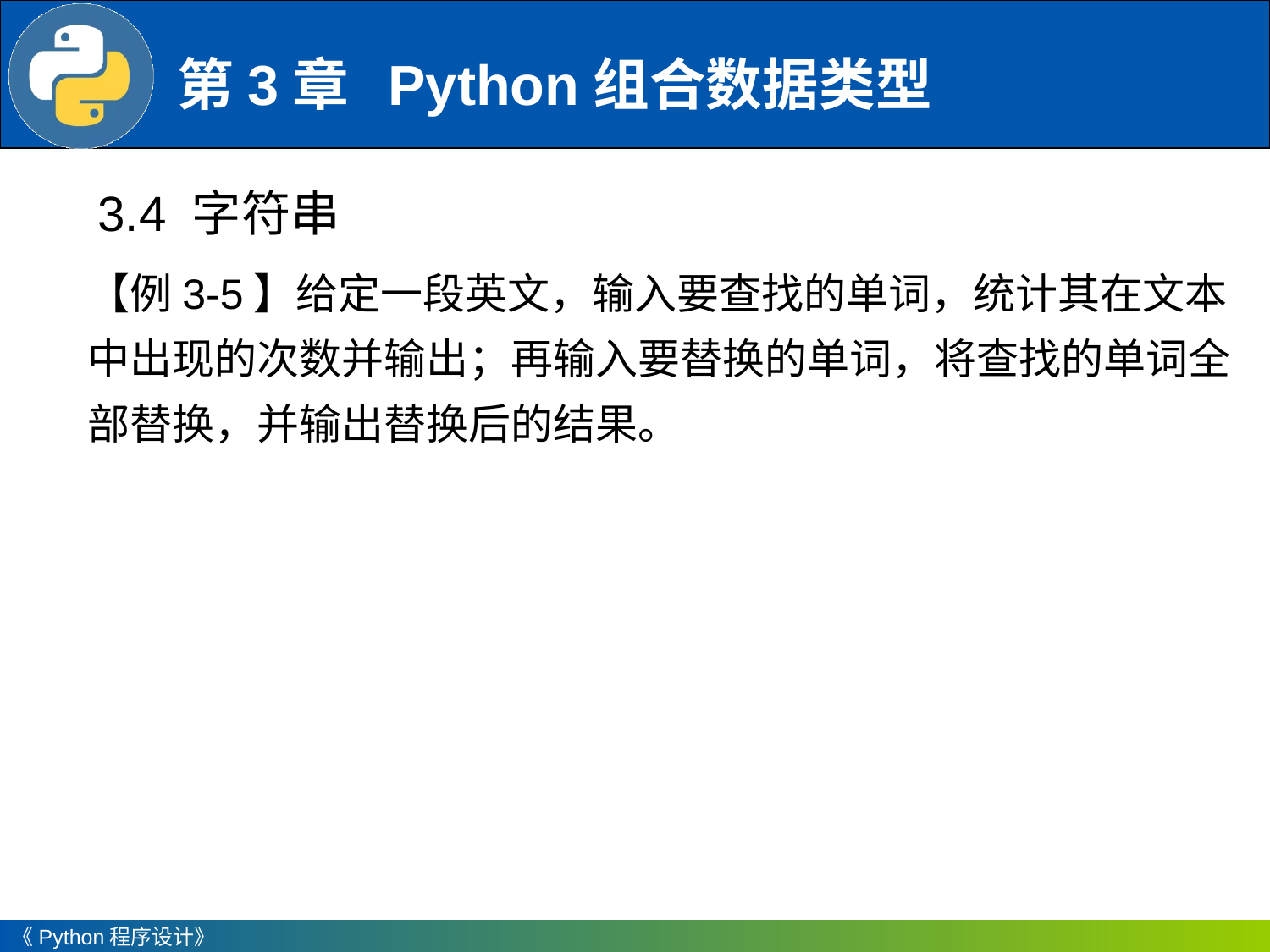

3.4 字符串
【例3-5】给定一段英文，输入要查找的单词，统计其在文本中出现的次数并输出；再输入要替换的单词，将查找的单词全部替换，并输出替换后的结果。